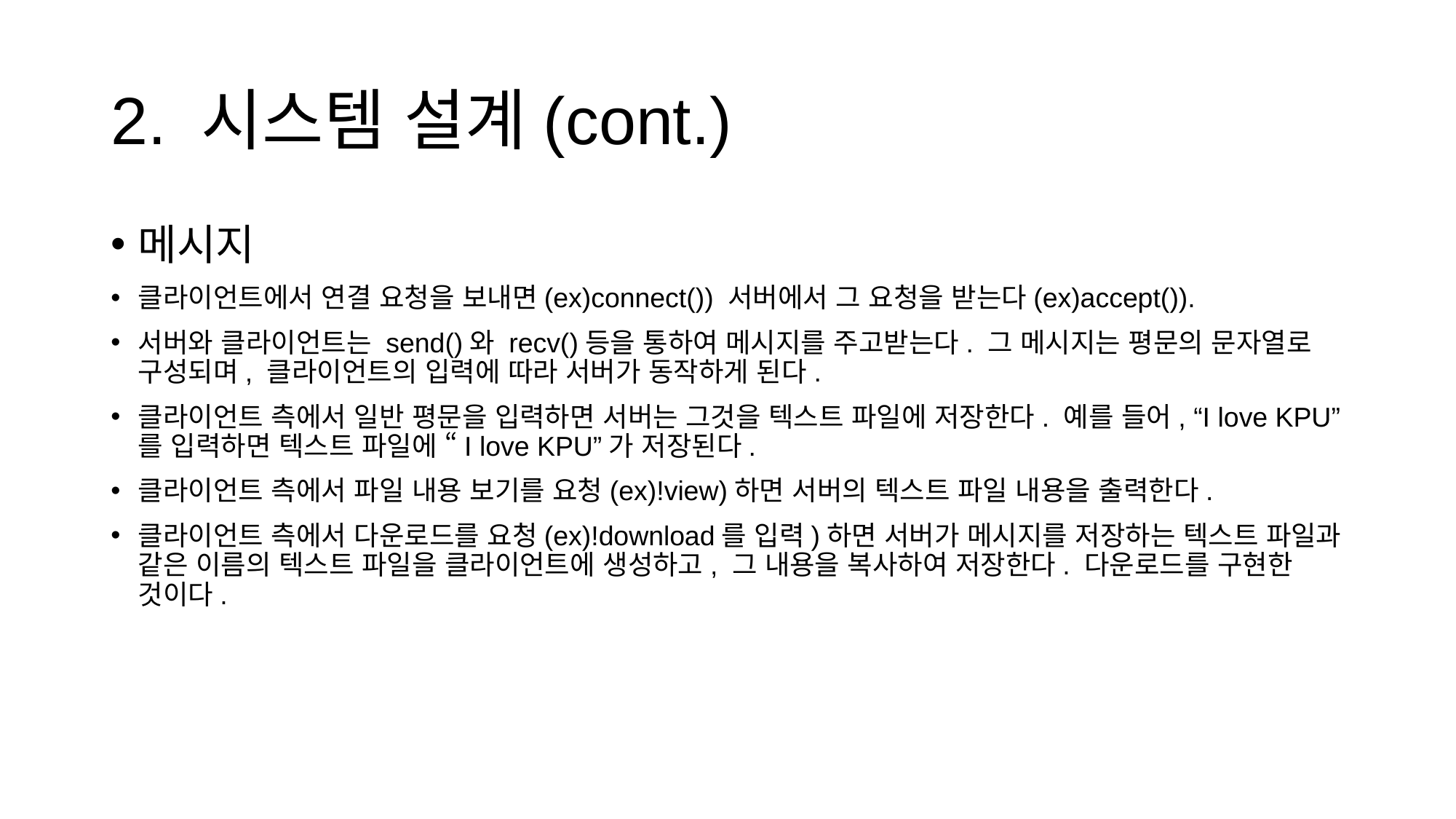

# 2. 시스템 설계(cont.)
메시지
클라이언트에서 연결 요청을 보내면(ex)connect()) 서버에서 그 요청을 받는다(ex)accept()).
서버와 클라이언트는 send()와 recv()등을 통하여 메시지를 주고받는다. 그 메시지는 평문의 문자열로 구성되며, 클라이언트의 입력에 따라 서버가 동작하게 된다.
클라이언트 측에서 일반 평문을 입력하면 서버는 그것을 텍스트 파일에 저장한다. 예를 들어, “I love KPU” 를 입력하면 텍스트 파일에 “I love KPU”가 저장된다.
클라이언트 측에서 파일 내용 보기를 요청(ex)!view)하면 서버의 텍스트 파일 내용을 출력한다.
클라이언트 측에서 다운로드를 요청(ex)!download를 입력)하면 서버가 메시지를 저장하는 텍스트 파일과 같은 이름의 텍스트 파일을 클라이언트에 생성하고, 그 내용을 복사하여 저장한다. 다운로드를 구현한 것이다.